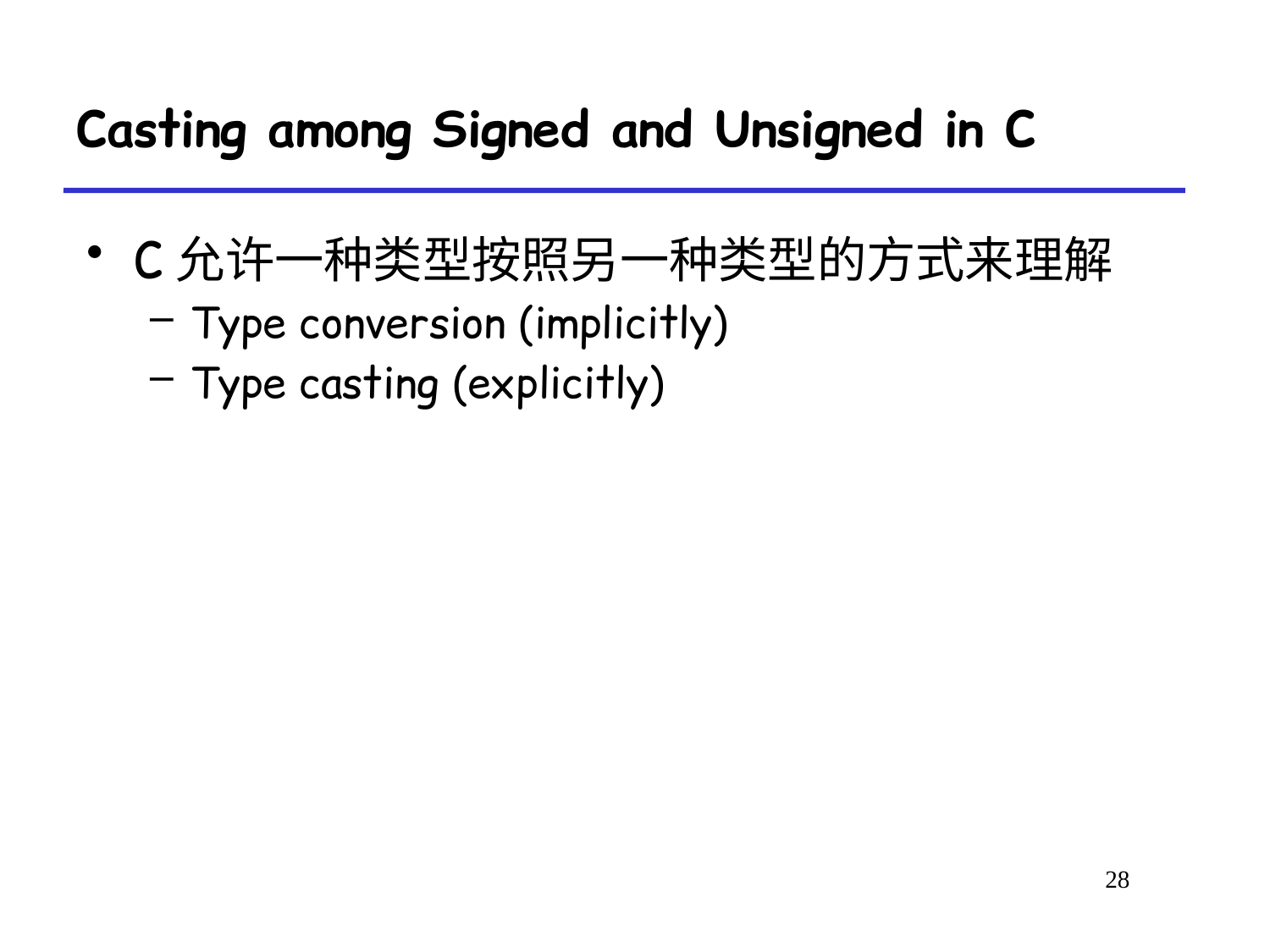

# Casting among Signed and Unsigned in C
C允许一种类型按照另一种类型的方式来理解
Type conversion (implicitly)
Type casting (explicitly)
28